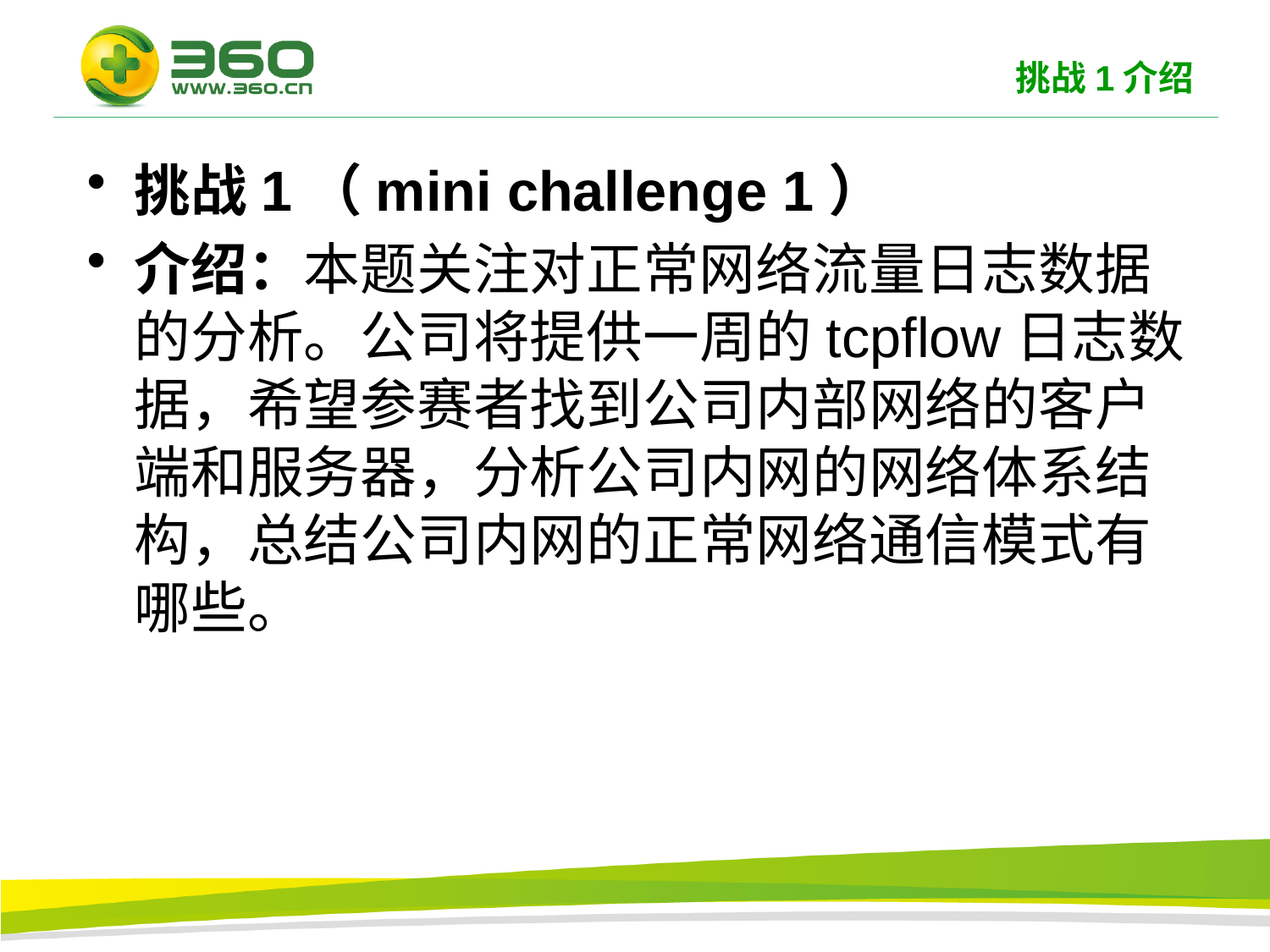

# 挑战1介绍
挑战1（mini challenge 1）
介绍：本题关注对正常网络流量日志数据的分析。公司将提供一周的tcpflow日志数据，希望参赛者找到公司内部网络的客户端和服务器，分析公司内网的网络体系结构，总结公司内网的正常网络通信模式有哪些。